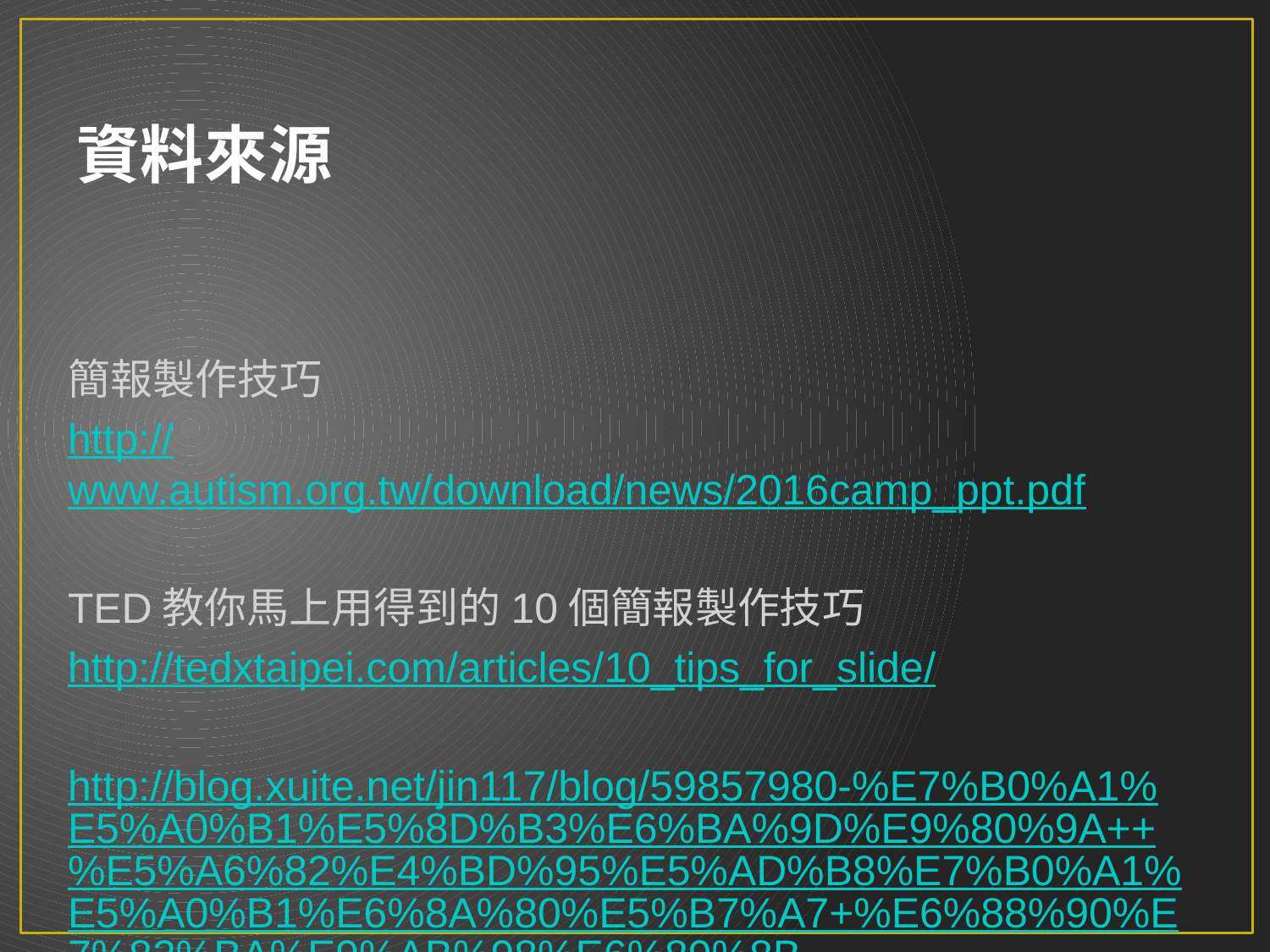

# 資料來源
簡報製作技巧
http://www.autism.org.tw/download/news/2016camp_ppt.pdf

TED教你馬上用得到的10個簡報製作技巧
http://tedxtaipei.com/articles/10_tips_for_slide/

http://blog.xuite.net/jin117/blog/59857980-%E7%B0%A1%E5%A0%B1%E5%8D%B3%E6%BA%9D%E9%80%9A++%E5%A6%82%E4%BD%95%E5%AD%B8%E7%B0%A1%E5%A0%B1%E6%8A%80%E5%B7%A7+%E6%88%90%E7%82%BA%E9%AB%98%E6%89%8B